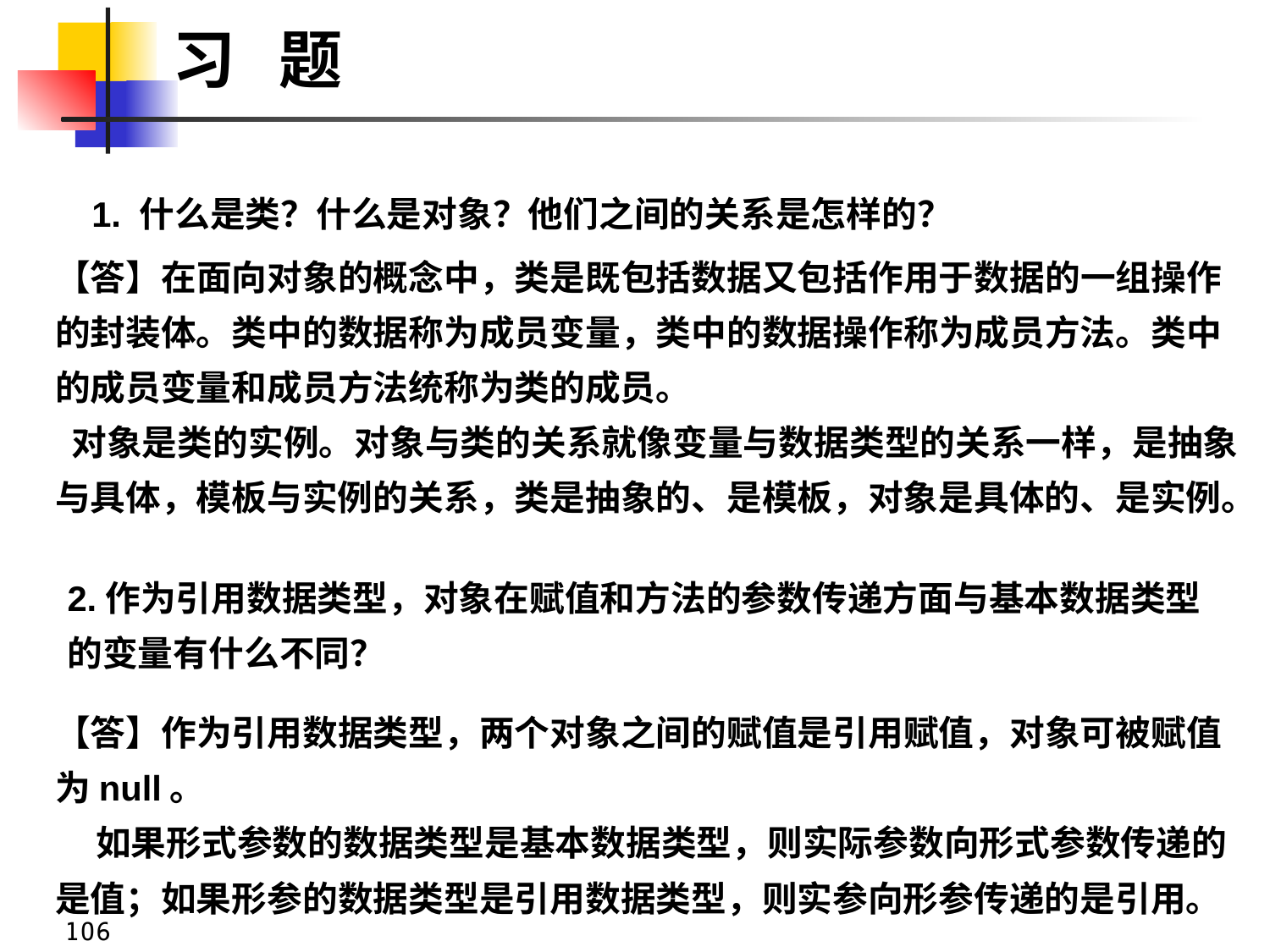

# 习   题
1. 什么是类？什么是对象？他们之间的关系是怎样的？
【答】在面向对象的概念中，类是既包括数据又包括作用于数据的一组操作的封装体。类中的数据称为成员变量，类中的数据操作称为成员方法。类中的成员变量和成员方法统称为类的成员。
 对象是类的实例。对象与类的关系就像变量与数据类型的关系一样，是抽象与具体，模板与实例的关系，类是抽象的、是模板，对象是具体的、是实例。
2.作为引用数据类型，对象在赋值和方法的参数传递方面与基本数据类型的变量有什么不同？
【答】作为引用数据类型，两个对象之间的赋值是引用赋值，对象可被赋值为null。
    如果形式参数的数据类型是基本数据类型，则实际参数向形式参数传递的是值；如果形参的数据类型是引用数据类型，则实参向形参传递的是引用。
106